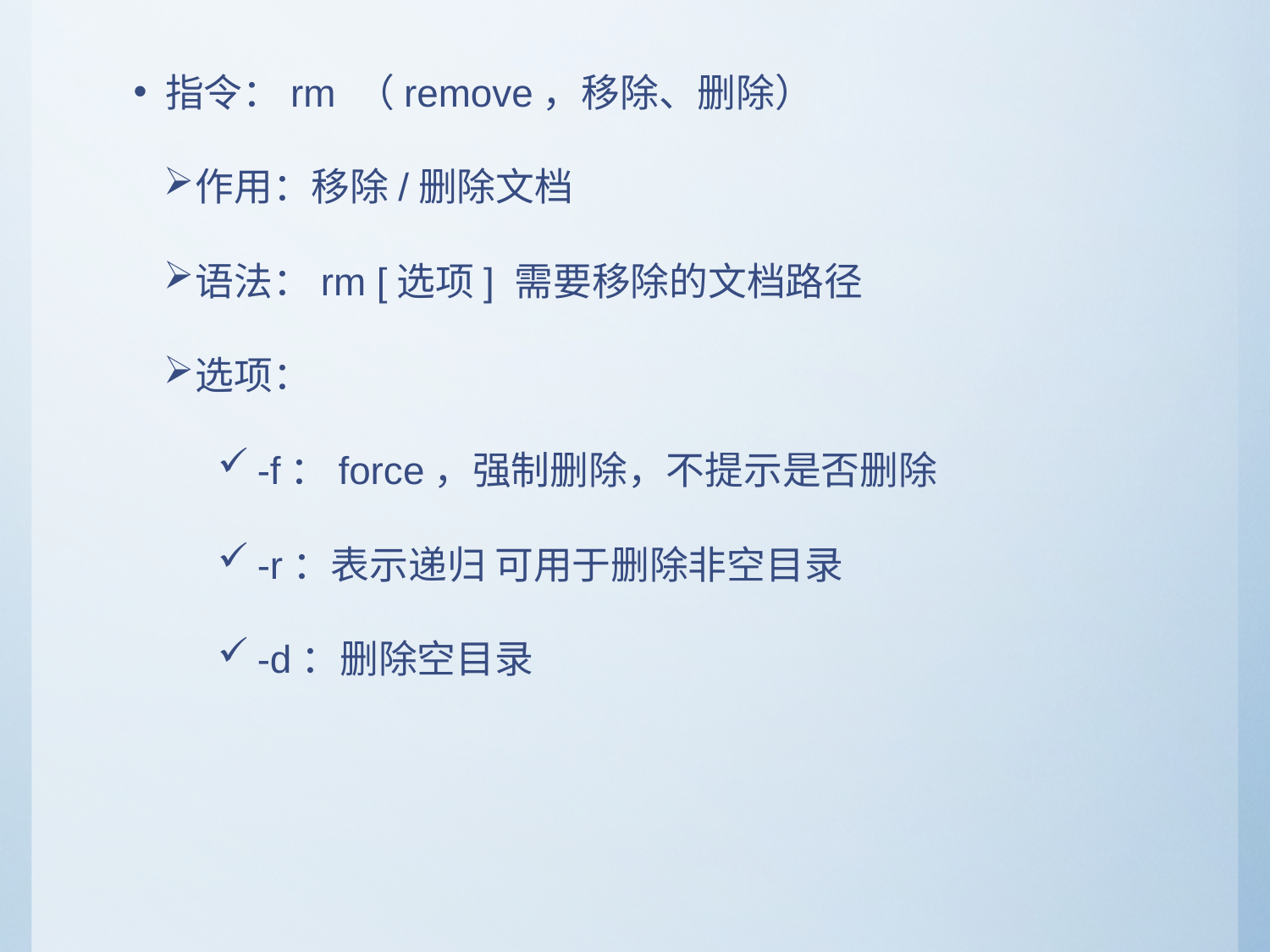

指令：rm （remove，移除、删除）
作用：移除/删除文档
语法：rm [选项] 需要移除的文档路径
选项：
-f：force，强制删除，不提示是否删除
-r：表示递归 可用于删除非空目录
-d：删除空目录